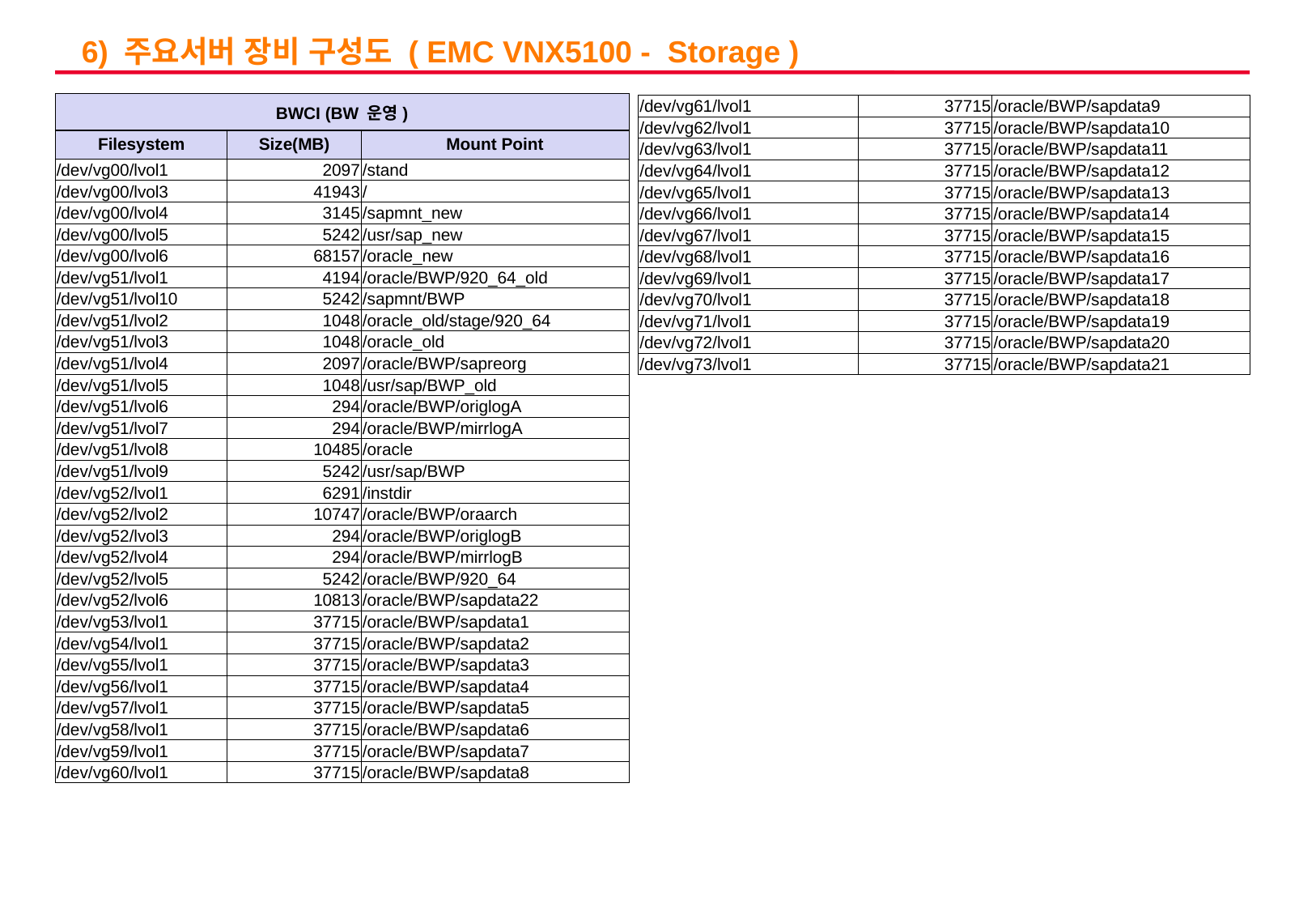

6) 주요서버 장비 구성도 ( EMC VNX5100 -  Storage )
| BWCI (BW 운영) |  |  |
| --- | --- | --- |
| Filesystem | Size(MB) | Mount Point |
| /dev/vg00/lvol1 | 2097 | /stand |
| /dev/vg00/lvol3 | 41943 | / |
| /dev/vg00/lvol4 | 3145 | /sapmnt\_new |
| /dev/vg00/lvol5 | 5242 | /usr/sap\_new |
| /dev/vg00/lvol6 | 68157 | /oracle\_new |
| /dev/vg51/lvol1 | 4194 | /oracle/BWP/920\_64\_old |
| /dev/vg51/lvol10 | 5242 | /sapmnt/BWP |
| /dev/vg51/lvol2 | 1048 | /oracle\_old/stage/920\_64 |
| /dev/vg51/lvol3 | 1048 | /oracle\_old |
| /dev/vg51/lvol4 | 2097 | /oracle/BWP/sapreorg |
| /dev/vg51/lvol5 | 1048 | /usr/sap/BWP\_old |
| /dev/vg51/lvol6 | 294 | /oracle/BWP/origlogA |
| /dev/vg51/lvol7 | 294 | /oracle/BWP/mirrlogA |
| /dev/vg51/lvol8 | 10485 | /oracle |
| /dev/vg51/lvol9 | 5242 | /usr/sap/BWP |
| /dev/vg52/lvol1 | 6291 | /instdir |
| /dev/vg52/lvol2 | 10747 | /oracle/BWP/oraarch |
| /dev/vg52/lvol3 | 294 | /oracle/BWP/origlogB |
| /dev/vg52/lvol4 | 294 | /oracle/BWP/mirrlogB |
| /dev/vg52/lvol5 | 5242 | /oracle/BWP/920\_64 |
| /dev/vg52/lvol6 | 10813 | /oracle/BWP/sapdata22 |
| /dev/vg53/lvol1 | 37715 | /oracle/BWP/sapdata1 |
| /dev/vg54/lvol1 | 37715 | /oracle/BWP/sapdata2 |
| /dev/vg55/lvol1 | 37715 | /oracle/BWP/sapdata3 |
| /dev/vg56/lvol1 | 37715 | /oracle/BWP/sapdata4 |
| /dev/vg57/lvol1 | 37715 | /oracle/BWP/sapdata5 |
| /dev/vg58/lvol1 | 37715 | /oracle/BWP/sapdata6 |
| /dev/vg59/lvol1 | 37715 | /oracle/BWP/sapdata7 |
| /dev/vg60/lvol1 | 37715 | /oracle/BWP/sapdata8 |
| /dev/vg61/lvol1 | 37715 | /oracle/BWP/sapdata9 |
| --- | --- | --- |
| /dev/vg62/lvol1 | 37715 | /oracle/BWP/sapdata10 |
| /dev/vg63/lvol1 | 37715 | /oracle/BWP/sapdata11 |
| /dev/vg64/lvol1 | 37715 | /oracle/BWP/sapdata12 |
| /dev/vg65/lvol1 | 37715 | /oracle/BWP/sapdata13 |
| /dev/vg66/lvol1 | 37715 | /oracle/BWP/sapdata14 |
| /dev/vg67/lvol1 | 37715 | /oracle/BWP/sapdata15 |
| /dev/vg68/lvol1 | 37715 | /oracle/BWP/sapdata16 |
| /dev/vg69/lvol1 | 37715 | /oracle/BWP/sapdata17 |
| /dev/vg70/lvol1 | 37715 | /oracle/BWP/sapdata18 |
| /dev/vg71/lvol1 | 37715 | /oracle/BWP/sapdata19 |
| /dev/vg72/lvol1 | 37715 | /oracle/BWP/sapdata20 |
| /dev/vg73/lvol1 | 37715 | /oracle/BWP/sapdata21 |